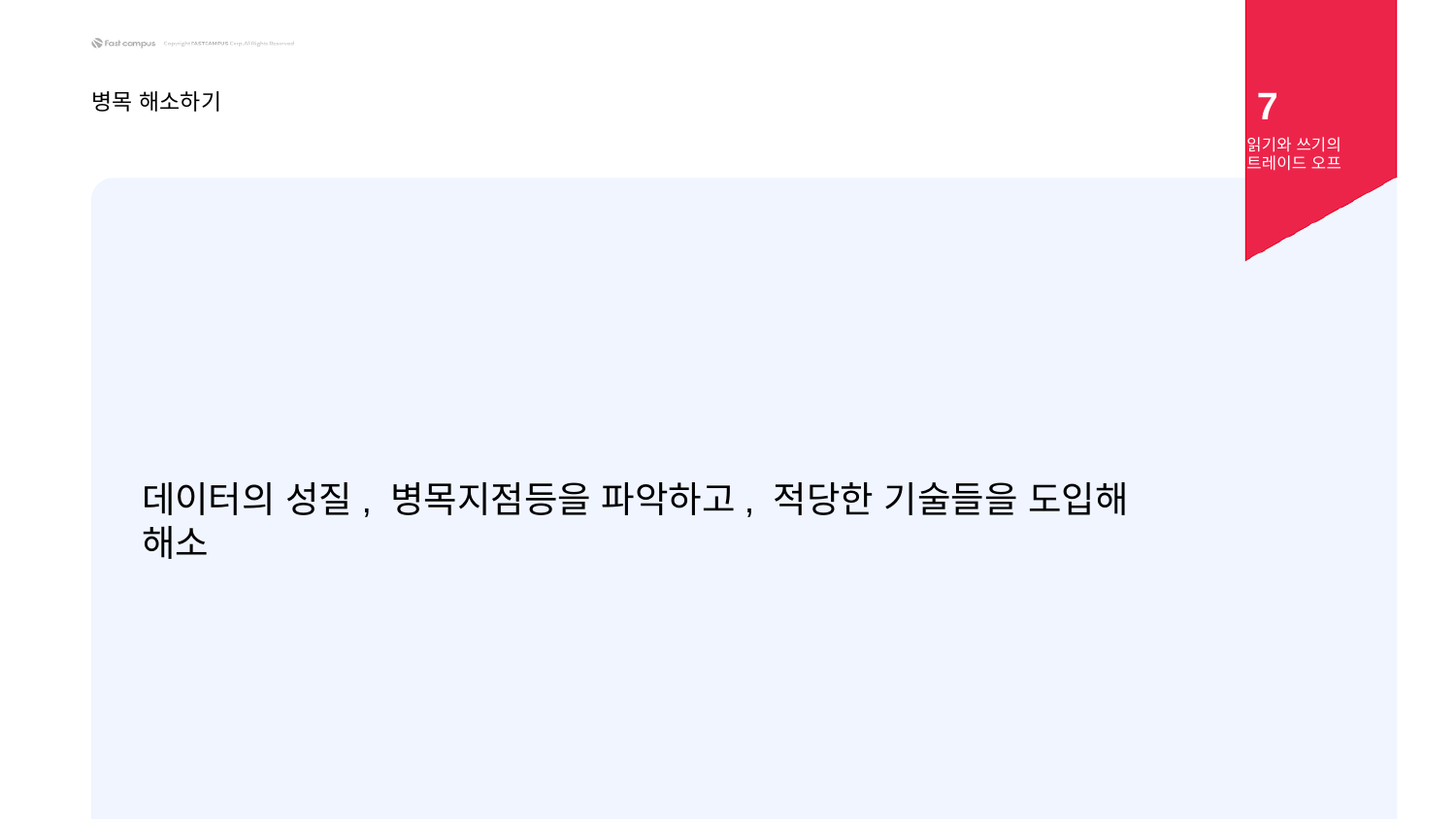

7
병목 해소하기
읽기와 쓰기의 트레이드 오프
데이터의 성질, 병목지점등을 파악하고, 적당한 기술들을 도입해 해소